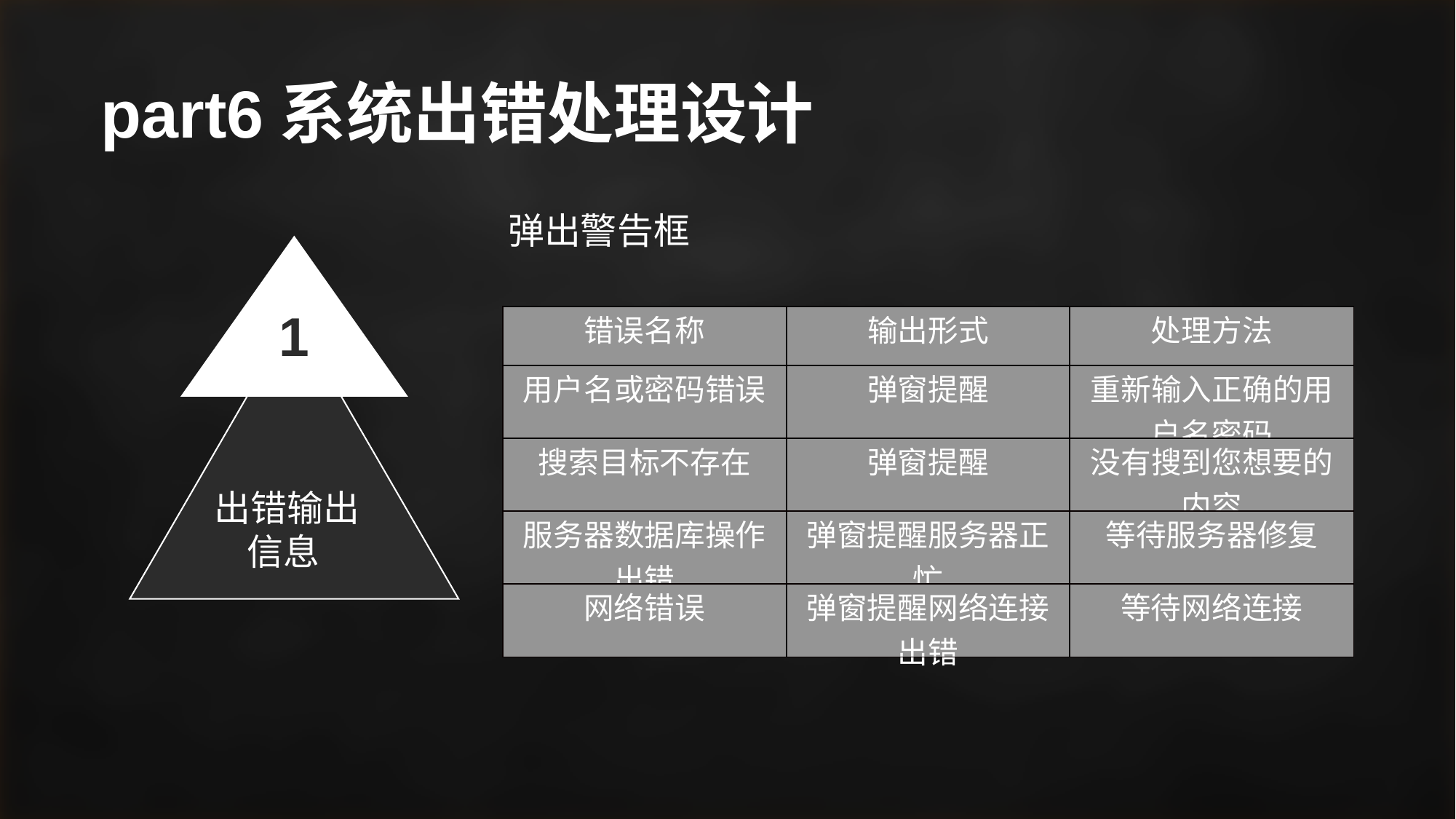

# part6系统出错处理设计
弹出警告框
1
| 错误名称 | 输出形式 | 处理方法 |
| --- | --- | --- |
| 用户名或密码错误 | 弹窗提醒 | 重新输入正确的用户名密码 |
| 搜索目标不存在 | 弹窗提醒 | 没有搜到您想要的内容 |
| 服务器数据库操作出错 | 弹窗提醒服务器正忙 | 等待服务器修复 |
| 网络错误 | 弹窗提醒网络连接出错 | 等待网络连接 |

   出错输出
       信息